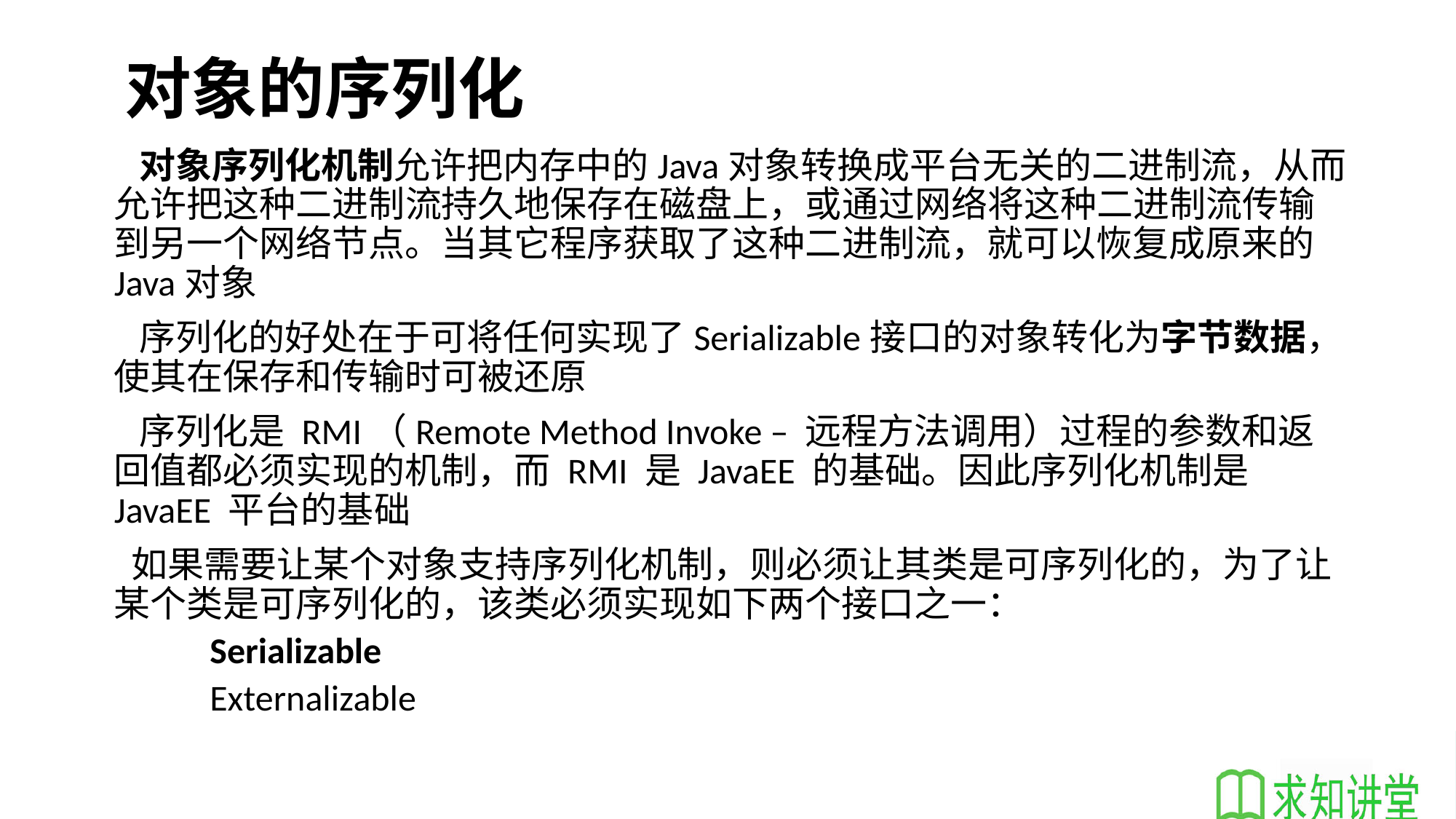

# 对象的序列化
  对象序列化机制允许把内存中的Java对象转换成平台无关的二进制流，从而允许把这种二进制流持久地保存在磁盘上，或通过网络将这种二进制流传输到另一个网络节点。当其它程序获取了这种二进制流，就可以恢复成原来的Java对象
  序列化的好处在于可将任何实现了Serializable接口的对象转化为字节数据，使其在保存和传输时可被还原
  序列化是 RMI（Remote Method Invoke – 远程方法调用）过程的参数和返回值都必须实现的机制，而 RMI 是 JavaEE 的基础。因此序列化机制是 JavaEE 平台的基础
 如果需要让某个对象支持序列化机制，则必须让其类是可序列化的，为了让某个类是可序列化的，该类必须实现如下两个接口之一：
     Serializable
     Externalizable